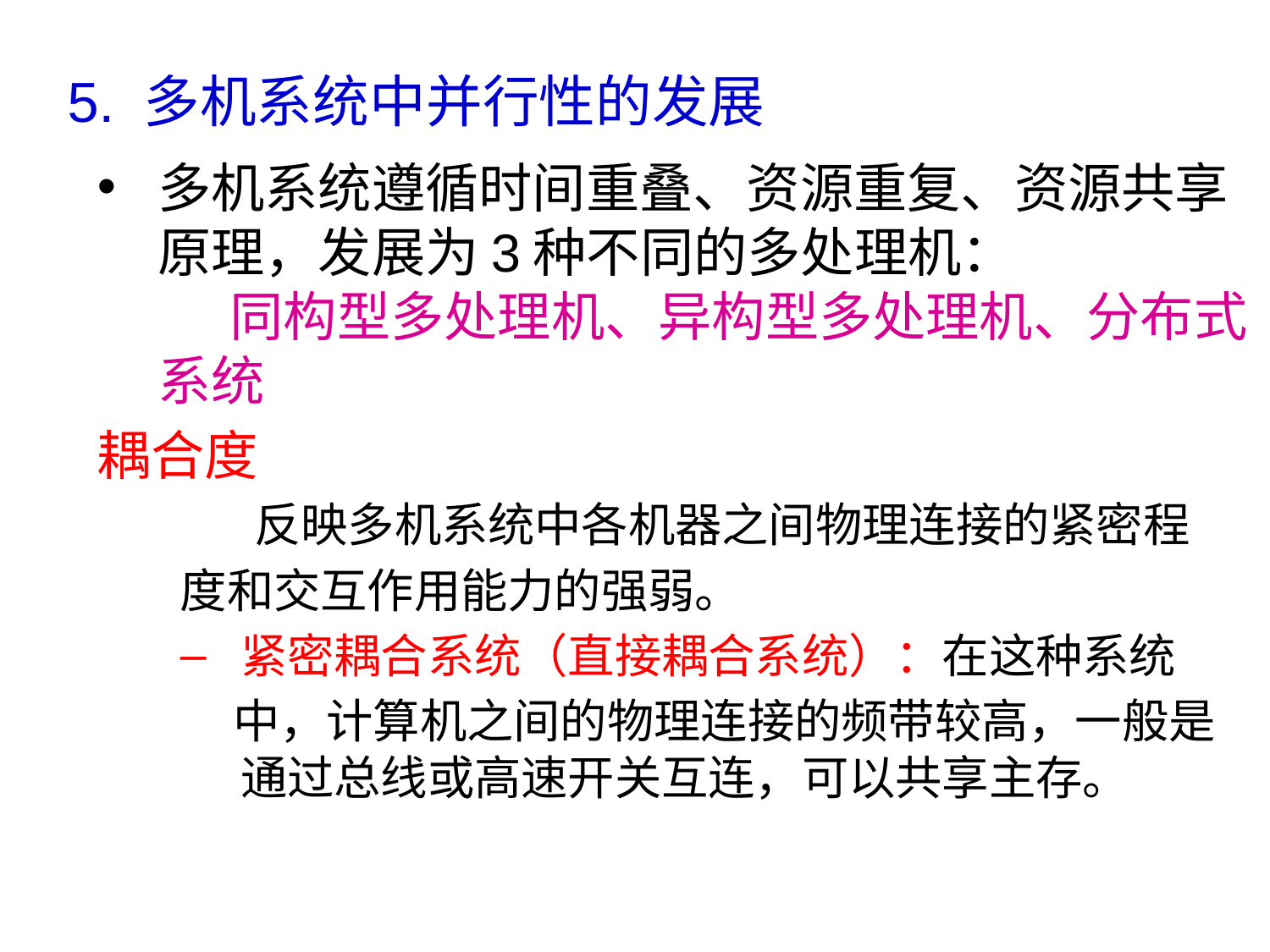

5. 多机系统中并行性的发展
多机系统遵循时间重叠、资源重复、资源共享原理，发展为3种不同的多处理机：
      同构型多处理机、异构型多处理机、分布式系统
耦合度
      反映多机系统中各机器之间物理连接的紧密程
度和交互作用能力的强弱。
紧密耦合系统（直接耦合系统）：在这种系统
    中，计算机之间的物理连接的频带较高，一般是通过总线或高速开关互连，可以共享主存。